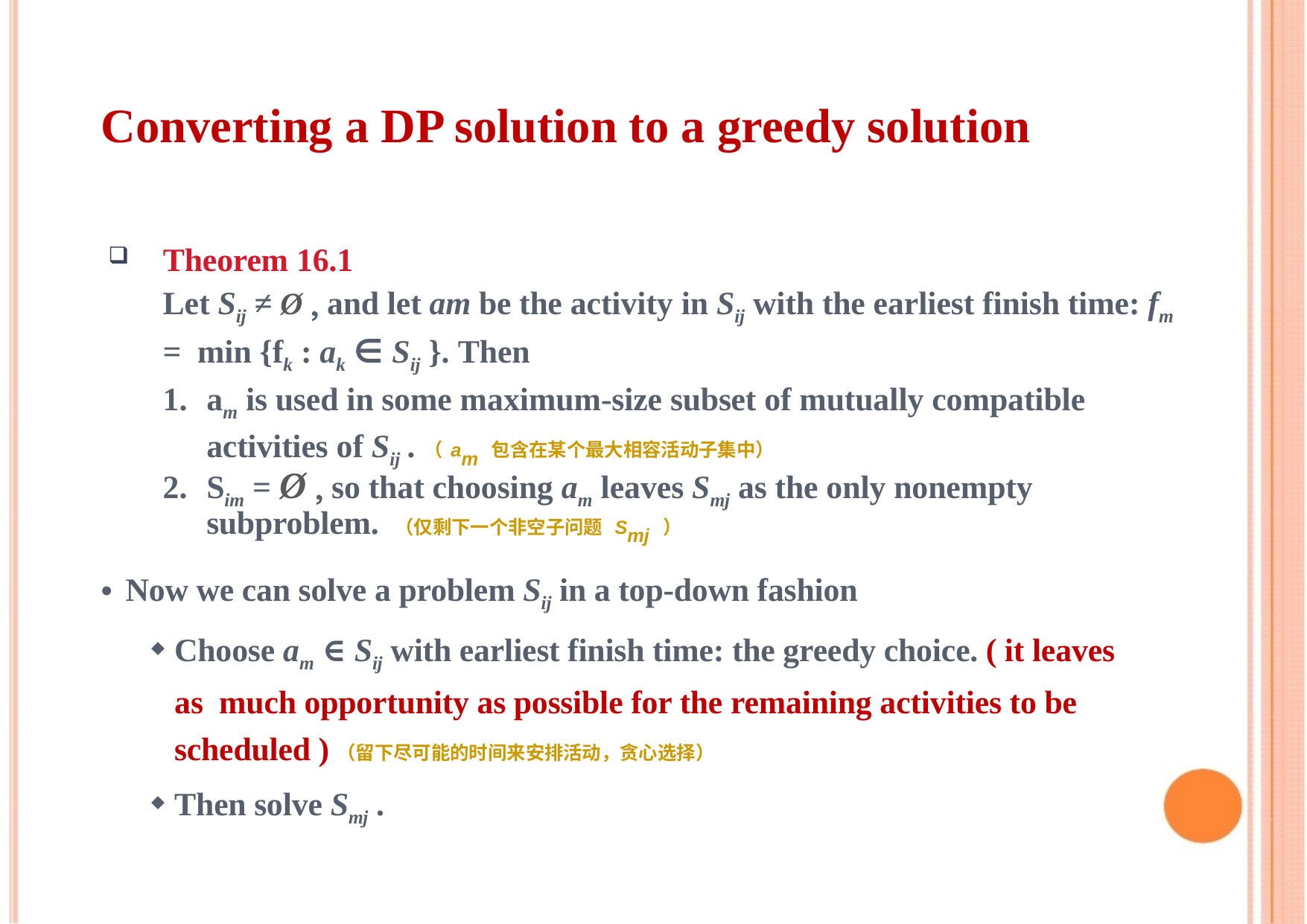

# Converting a DP solution to a greedy solution
Theorem 16.1
Let Sij ≠ Ø , and let am be the activity in Sij with the earliest finish time: fm =  min {fk : ak ∈ Sij }. Then
am is used in some maximum-size subset of mutually compatible  activities of Sij .（am 包含在某个最大相容活动子集中）
Sim = Ø , so that choosing am leaves Smj as the only nonempty  subproblem. （仅剩下一个非空子问题 Smj ）
Now we can solve a problem Sij in a top-down fashion
Choose am ∈ Sij with earliest finish time: the greedy choice. ( it leaves as  much opportunity as possible for the remaining activities to be scheduled )（留下尽可能的时间来安排活动，贪心选择）
Then solve Smj .

17